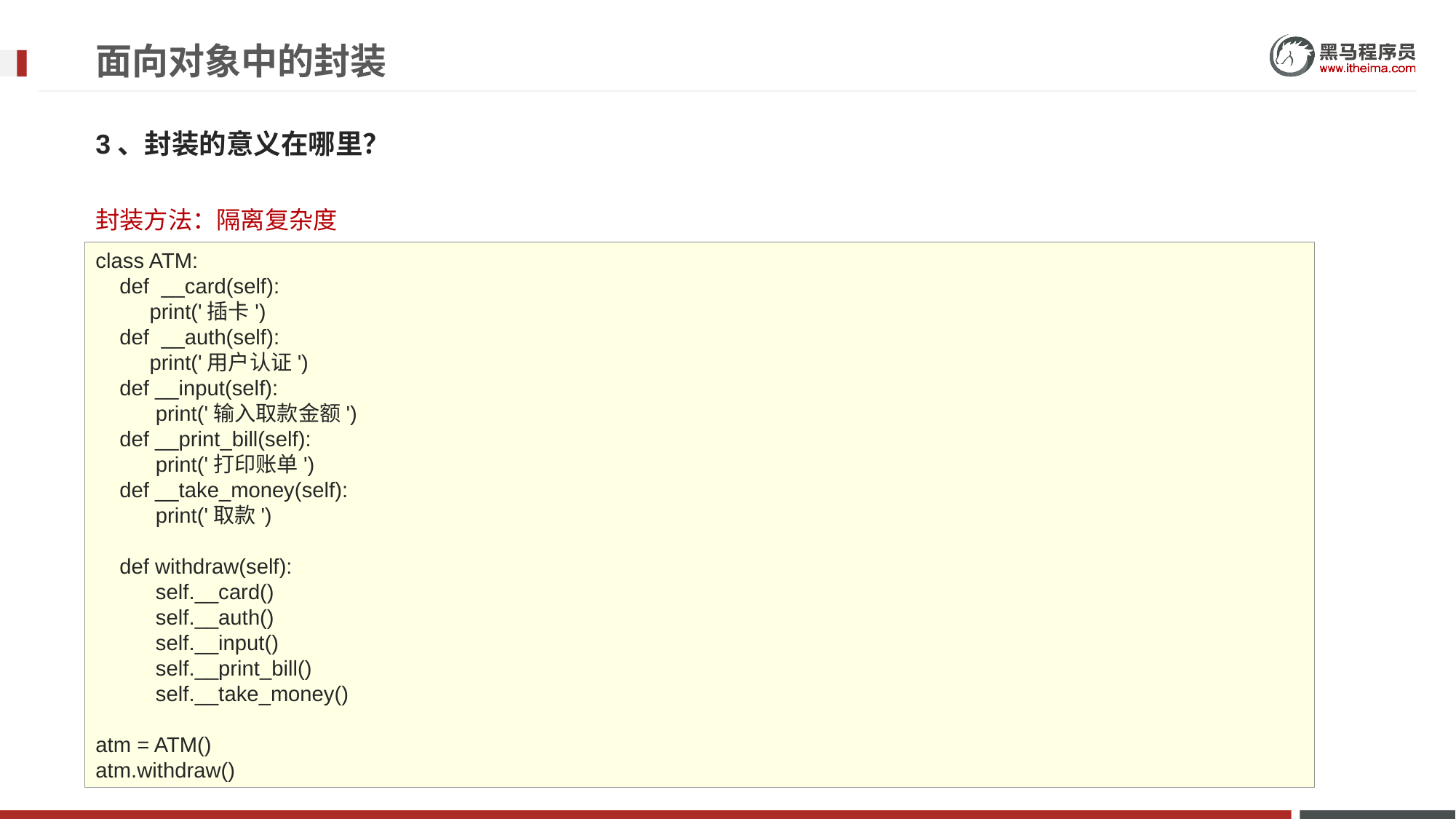

# 面向对象中的封装
3、封装的意义在哪里？
封装方法：隔离复杂度
class ATM:
    def  __card(self):
         print('插卡')
    def  __auth(self):
         print('用户认证')
    def __input(self):
          print('输入取款金额')
    def __print_bill(self):
          print('打印账单')
    def __take_money(self):
          print('取款')

    def withdraw(self):
          self.__card()
          self.__auth()
          self.__input()
          self.__print_bill()
          self.__take_money()

atm = ATM()
atm.withdraw()